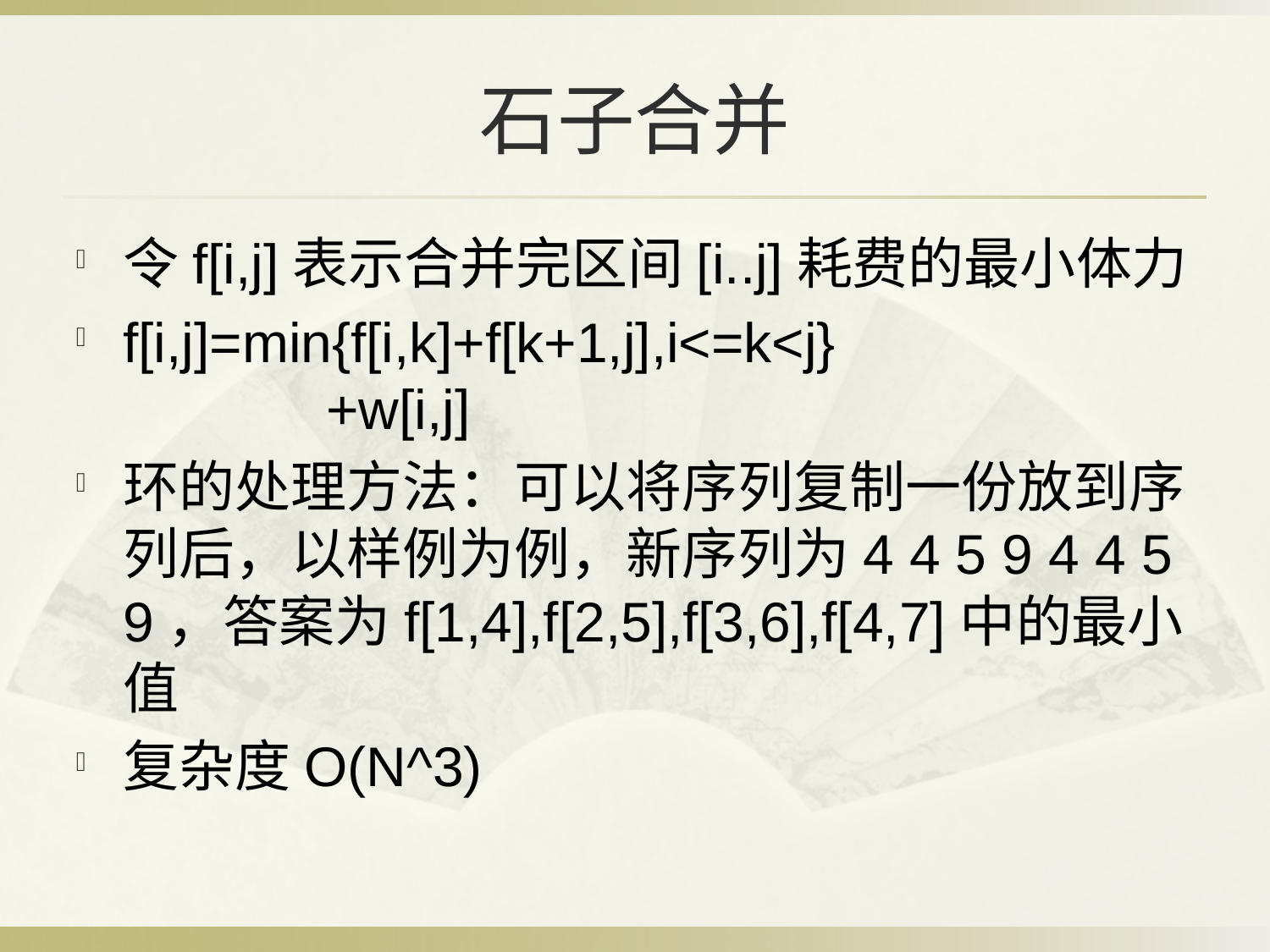

# 石子合并
令f[i,j]表示合并完区间[i..j]耗费的最小体力
f[i,j]=min{f[i,k]+f[k+1,j],i<=k<j}
	     +w[i,j]
环的处理方法：可以将序列复制一份放到序列后，以样例为例，新序列为4 4 5 9 4 4 5 9，答案为f[1,4],f[2,5],f[3,6],f[4,7]中的最小值
复杂度O(N^3)